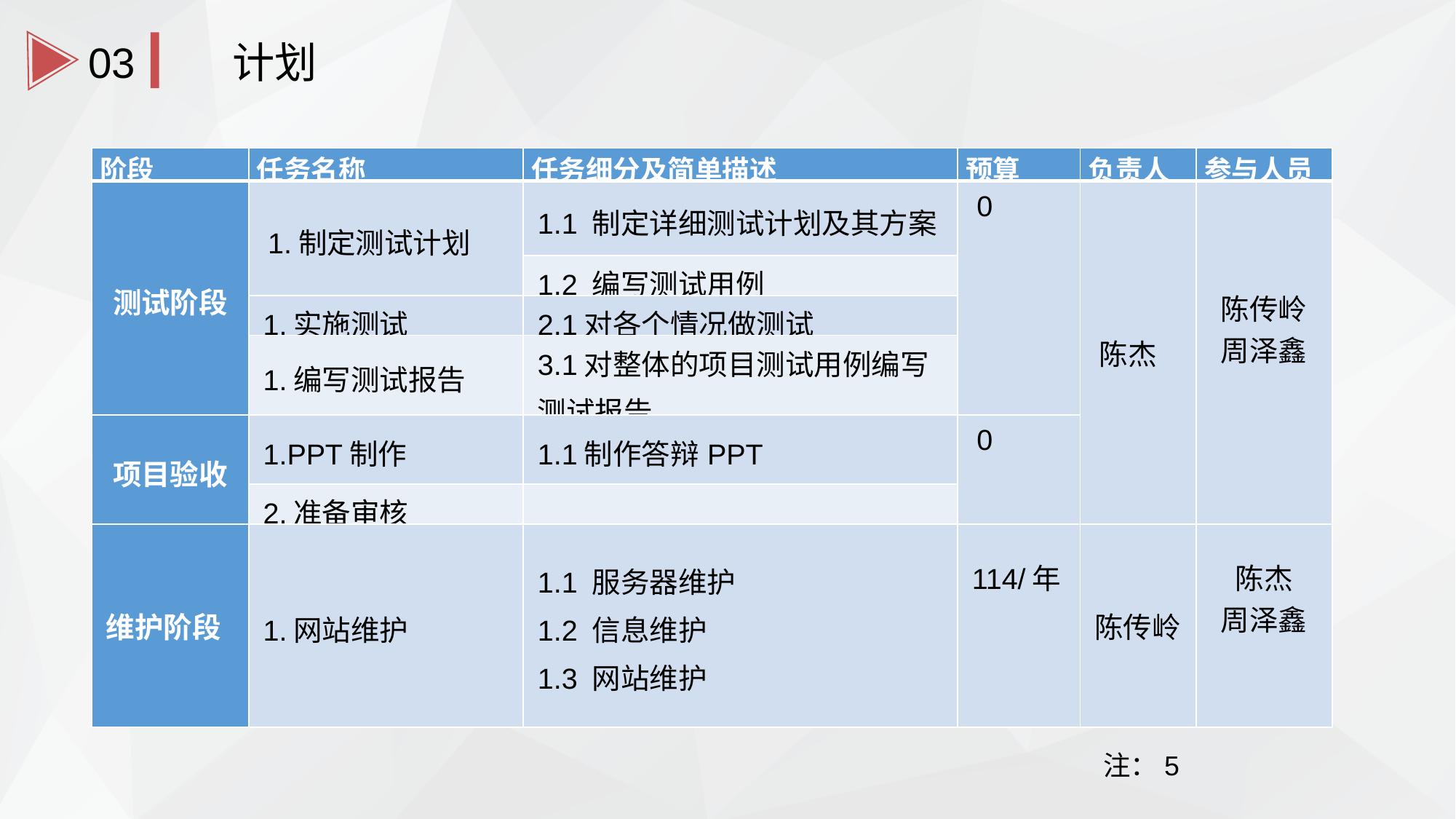

03
计划

| 阶段 | 任务名称 | 任务细分及简单描述 | 预算 | 负责人 | 参与人员 |
| --- | --- | --- | --- | --- | --- |
| 测试阶段 | 1.制定测试计划 | 1.1 制定详细测试计划及其方案 | 0 | 陈杰 | 陈传岭 周泽鑫 |
|  |  | 1.2 编写测试用例 |  |  |  |
|  | 1.实施测试 | 2.1对各个情况做测试 |  |  |  |
|  | 1.编写测试报告 | 3.1对整体的项目测试用例编写测试报告 |  |  |  |
| 项目验收 | 1.PPT制作 | 1.1制作答辩PPT | 0 |  |  |
|  | 2.准备审核 |  |  |  |  |
| 维护阶段 | 1.网站维护 | 1.1 服务器维护 1.2 信息维护 1.3 网站维护 | 114/年 | 陈传岭 | 陈杰 周泽鑫 |
注：5